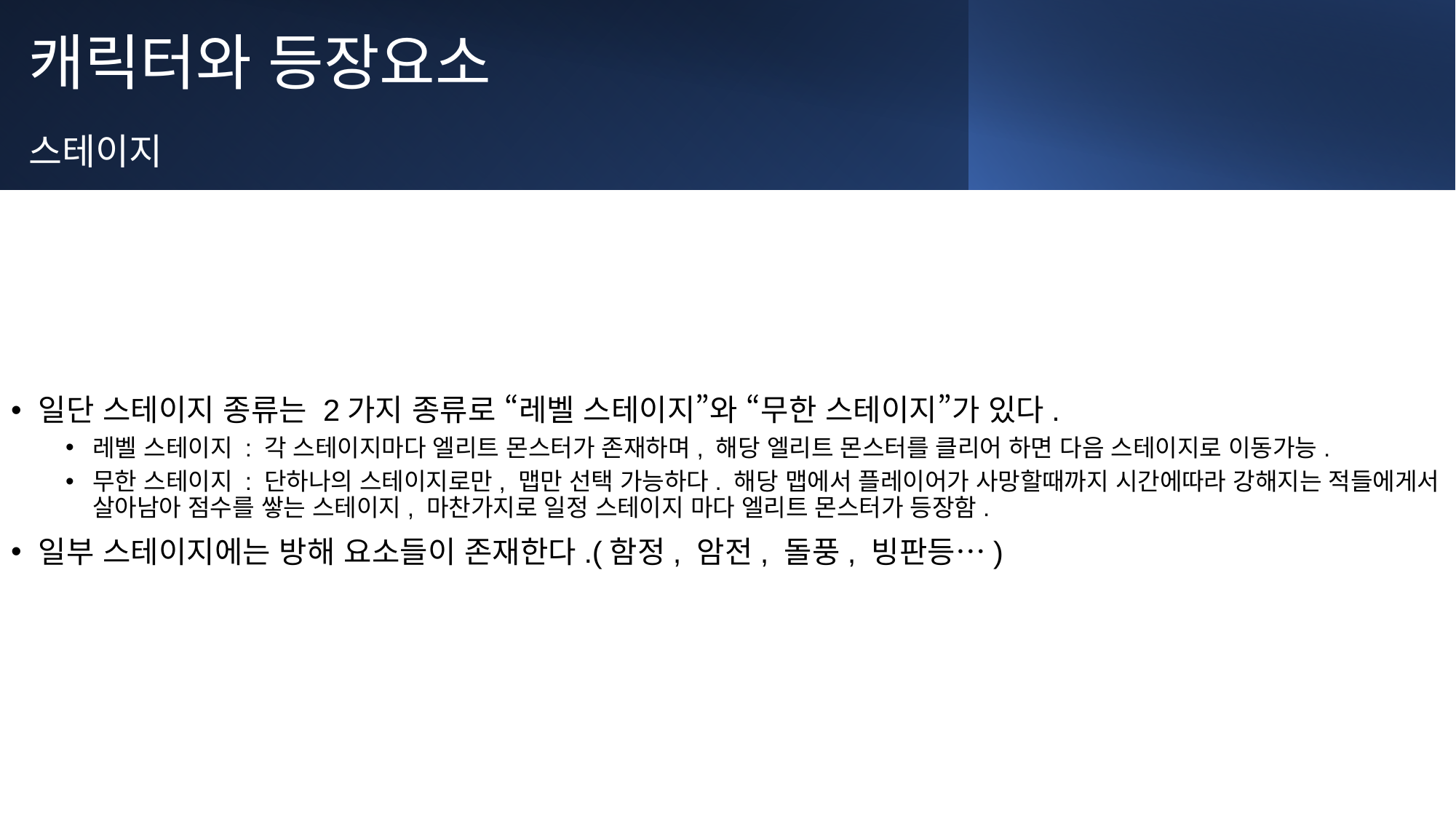

캐릭터와 등장요소
# 스테이지
일단 스테이지 종류는 2가지 종류로 “레벨 스테이지”와 “무한 스테이지”가 있다.
레벨 스테이지 : 각 스테이지마다 엘리트 몬스터가 존재하며, 해당 엘리트 몬스터를 클리어 하면 다음 스테이지로 이동가능.
무한 스테이지 : 단하나의 스테이지로만, 맵만 선택 가능하다. 해당 맵에서 플레이어가 사망할때까지 시간에따라 강해지는 적들에게서 살아남아 점수를 쌓는 스테이지, 마찬가지로 일정 스테이지 마다 엘리트 몬스터가 등장함.
일부 스테이지에는 방해 요소들이 존재한다.(함정, 암전, 돌풍, 빙판등…)